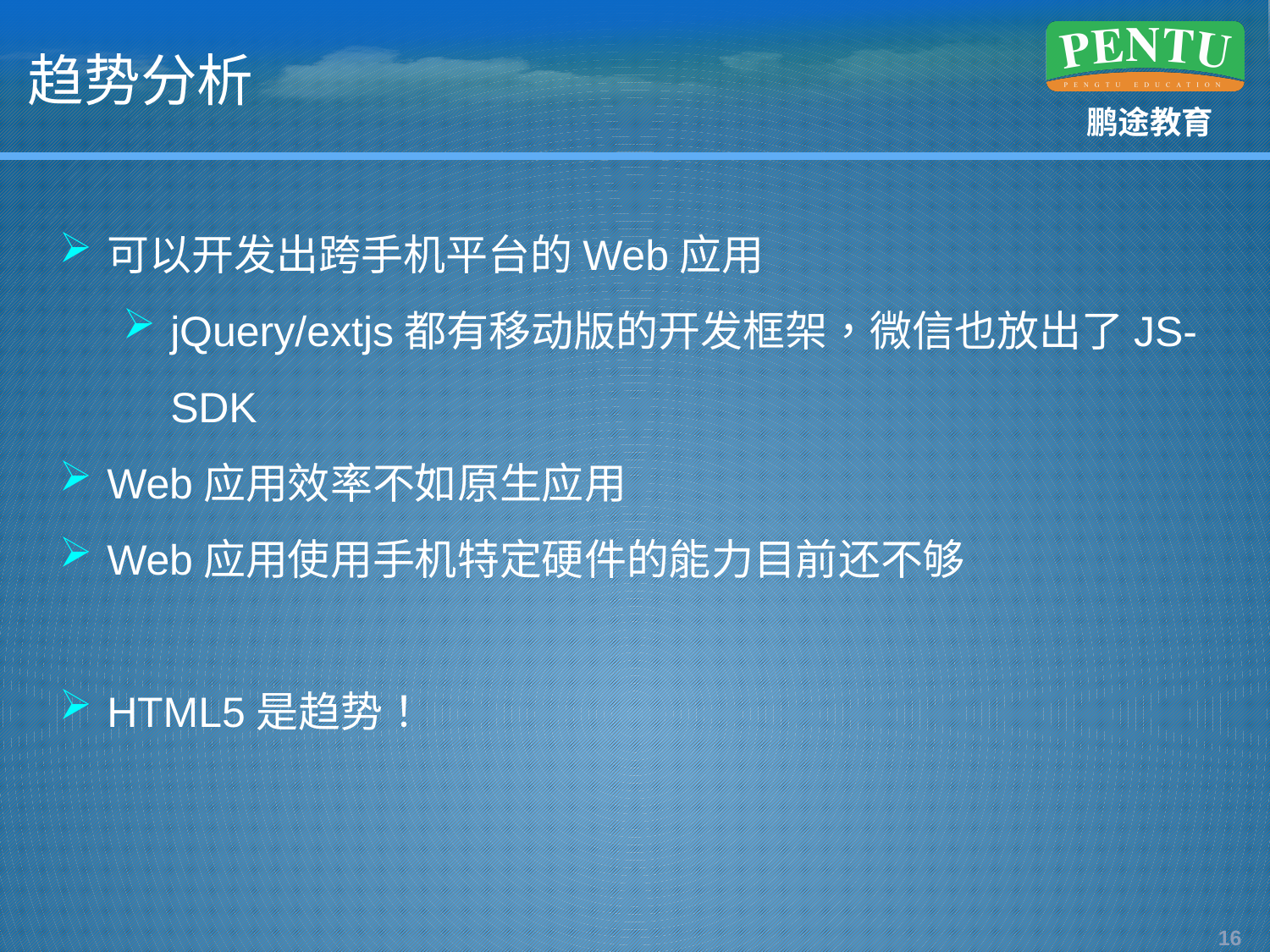

# 趋势分析
可以开发出跨手机平台的Web应用
jQuery/extjs都有移动版的开发框架，微信也放出了JS-SDK
Web应用效率不如原生应用
Web应用使用手机特定硬件的能力目前还不够

HTML5是趋势！
16